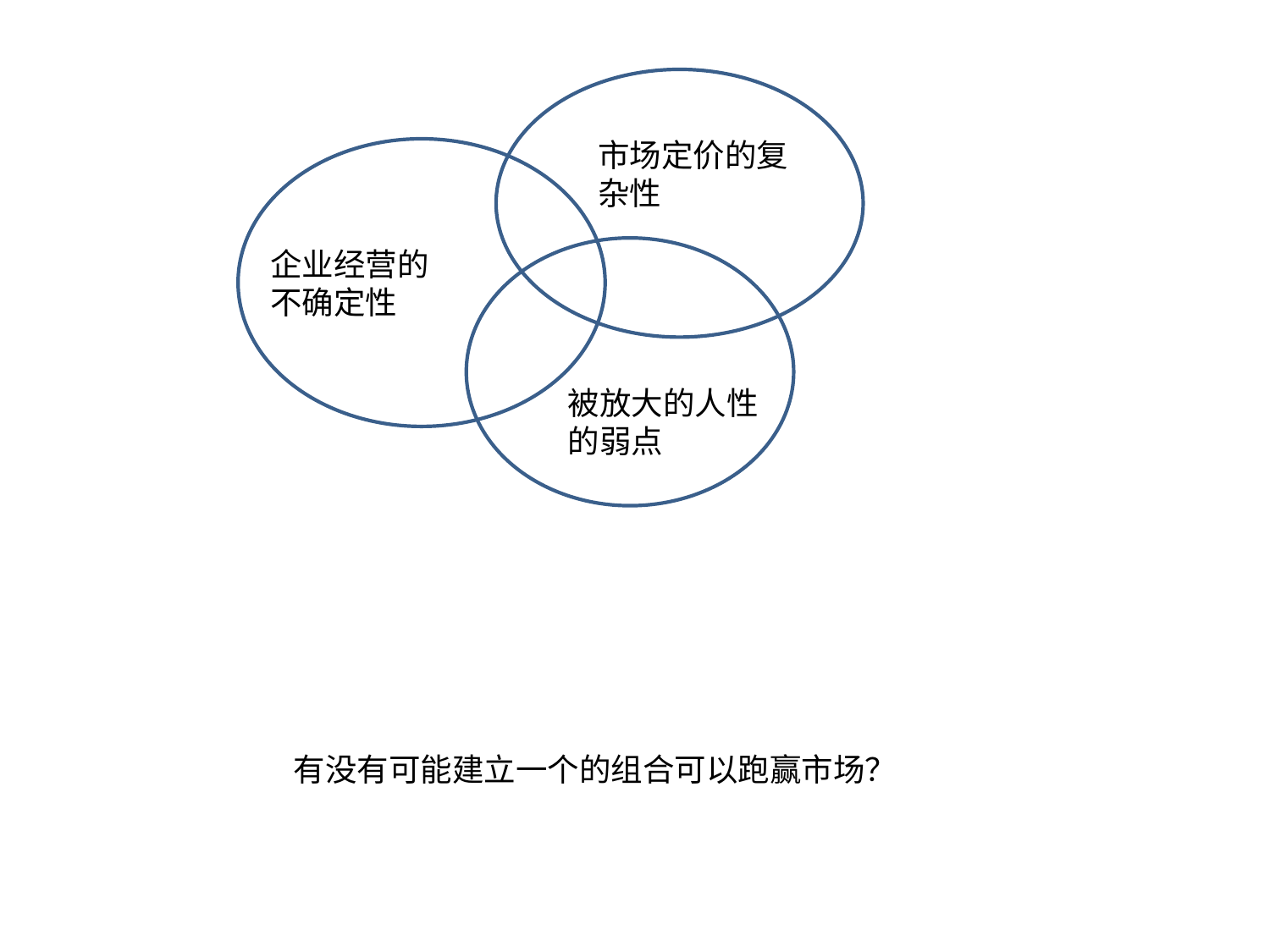

市场定价的复杂性

企业经营的不确定性

被放大的人性的弱点
有没有可能建立一个的组合可以跑赢市场？